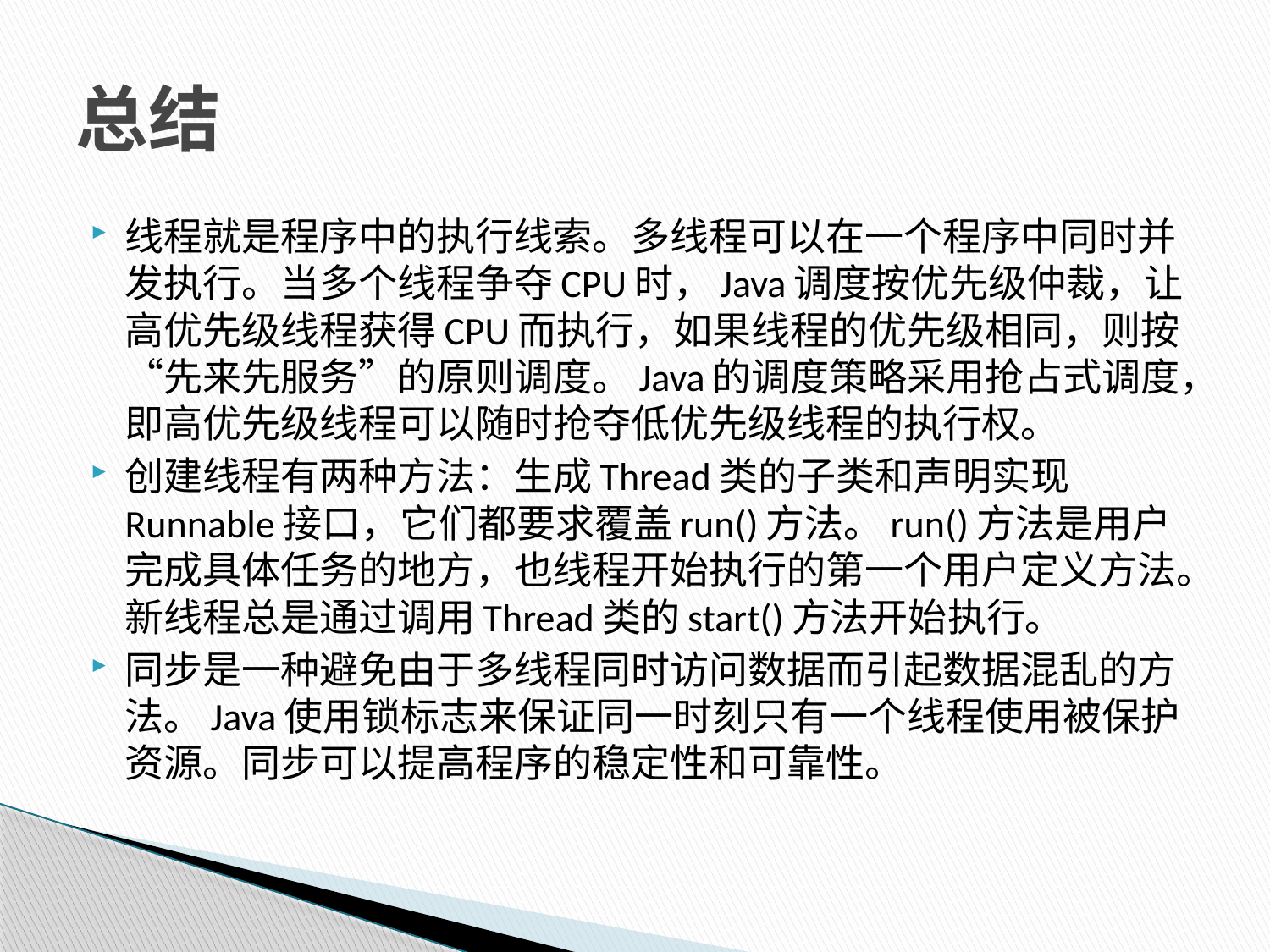

# 总结
线程就是程序中的执行线索。多线程可以在一个程序中同时并发执行。当多个线程争夺CPU时，Java调度按优先级仲裁，让高优先级线程获得CPU而执行，如果线程的优先级相同，则按“先来先服务”的原则调度。Java的调度策略采用抢占式调度，即高优先级线程可以随时抢夺低优先级线程的执行权。
创建线程有两种方法：生成Thread类的子类和声明实现Runnable接口，它们都要求覆盖run()方法。run()方法是用户完成具体任务的地方，也线程开始执行的第一个用户定义方法。新线程总是通过调用Thread类的start()方法开始执行。
同步是一种避免由于多线程同时访问数据而引起数据混乱的方法。Java使用锁标志来保证同一时刻只有一个线程使用被保护资源。同步可以提高程序的稳定性和可靠性。